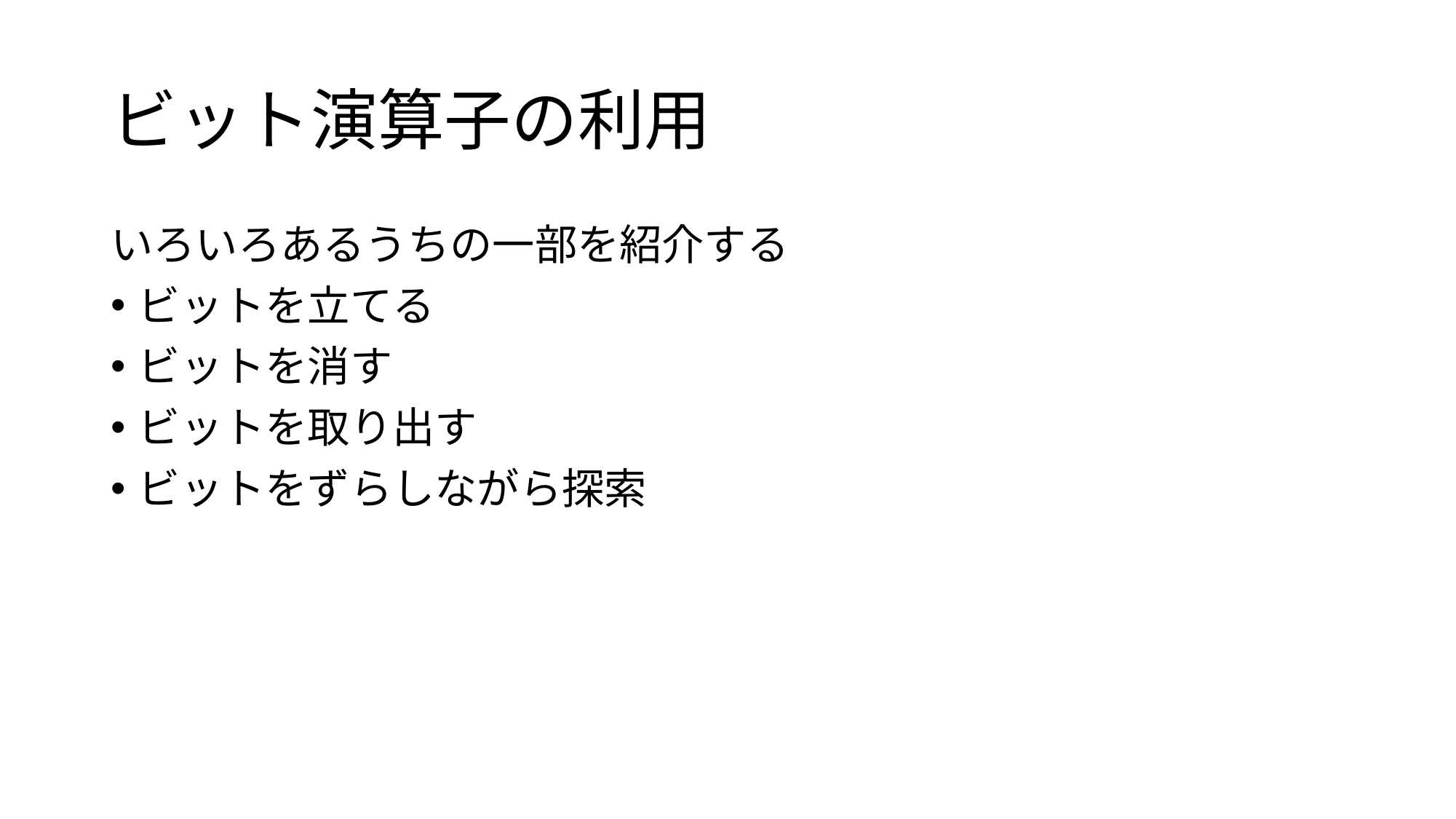

# ビット演算子の利用
いろいろあるうちの一部を紹介する
ビットを立てる
ビットを消す
ビットを取り出す
ビットをずらしながら探索